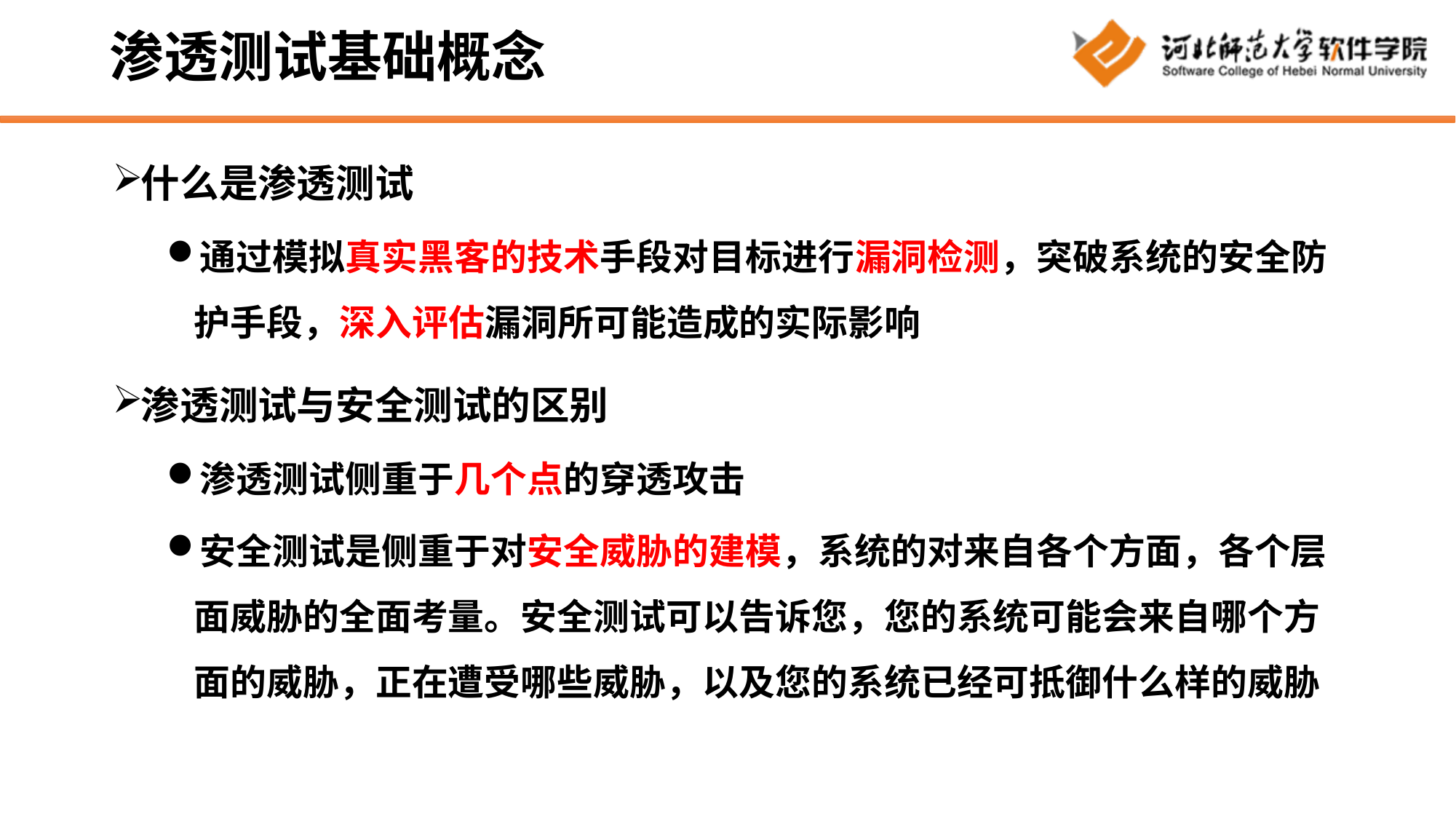

# 渗透测试基础概念
什么是渗透测试
通过模拟真实黑客的技术手段对目标进行漏洞检测，突破系统的安全防护手段，深入评估漏洞所可能造成的实际影响
渗透测试与安全测试的区别
渗透测试侧重于几个点的穿透攻击
安全测试是侧重于对安全威胁的建模，系统的对来自各个方面，各个层面威胁的全面考量。安全测试可以告诉您，您的系统可能会来自哪个方面的威胁，正在遭受哪些威胁，以及您的系统已经可抵御什么样的威胁